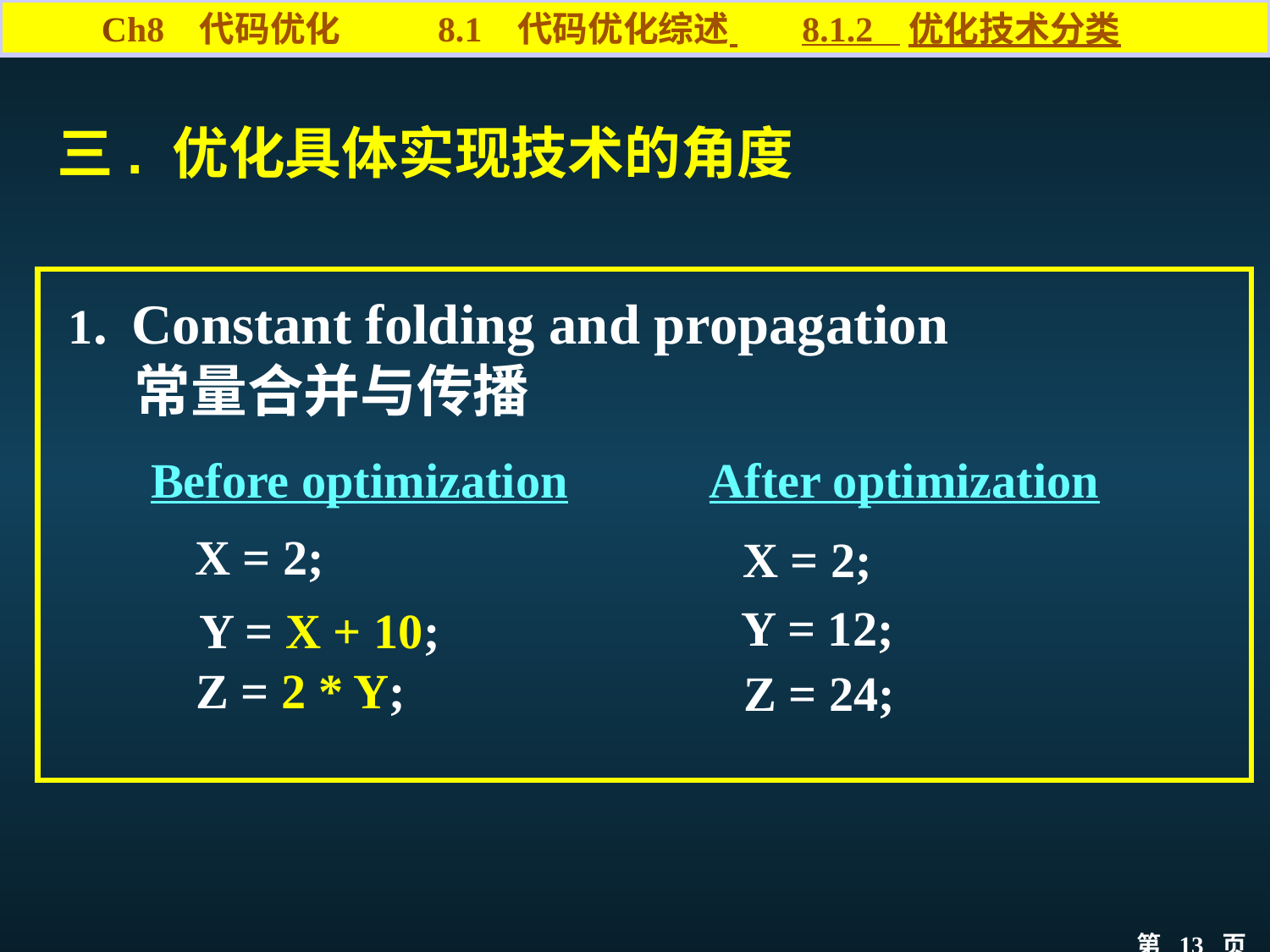

Ch8   代码优化           8.1   代码优化综述        8.1.2   优化技术分类
三. 优化具体实现技术的角度

 1.  Constant folding and propagation
     常量合并与传播
Before optimization
After optimization
X = 2;
X = 2;
Y = 12;
Y = X + 10;
Z = 2 * Y;
Z = 24;